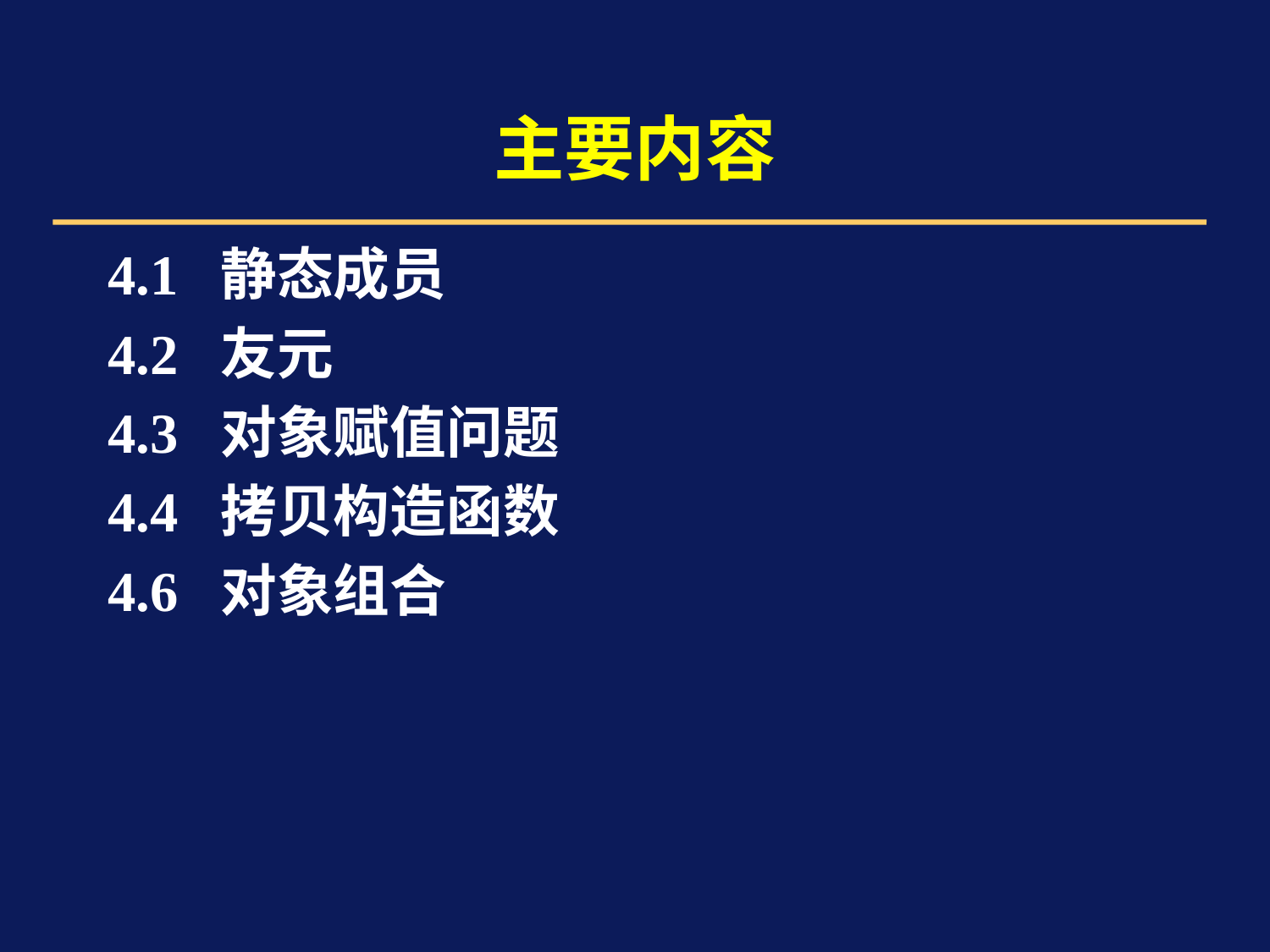

# 主要内容
4.1  静态成员
4.2  友元
4.3  对象赋值问题
4.4  拷贝构造函数
4.6  对象组合
2